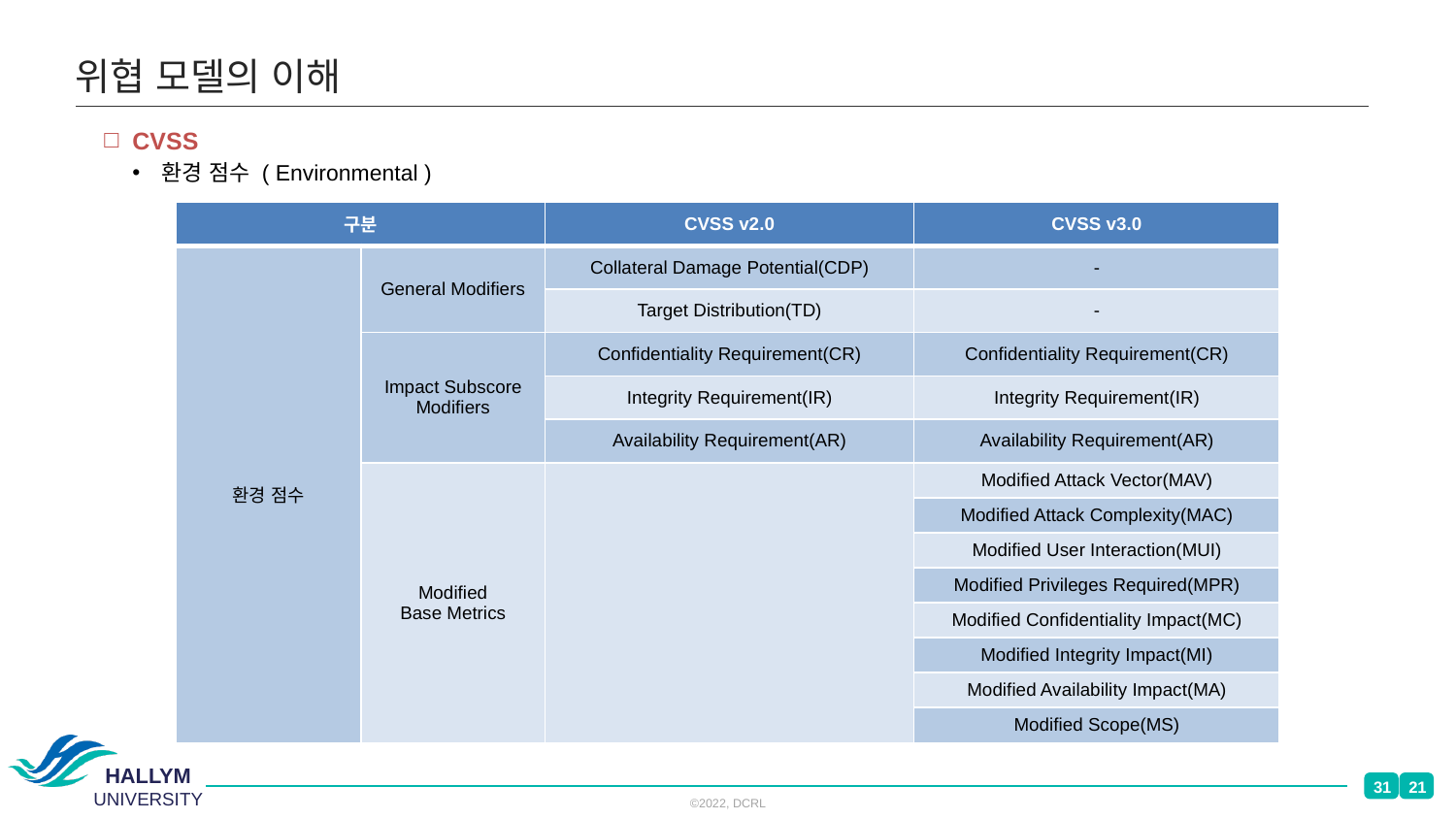

# 위협 모델의 이해
CVSS
환경 점수 ( Environmental )
| 구분 |  | CVSS v2.0 | CVSS v3.0 |
| --- | --- | --- | --- |
| 환경 점수 | General Modifiers | Collateral Damage Potential(CDP) | - |
|  |  | Target Distribution(TD) | - |
|  | Impact Subscore Modifiers | Confidentiality Requirement(CR) | Confidentiality Requirement(CR) |
|  |  | Integrity Requirement(IR) | Integrity Requirement(IR) |
|  |  | Availability Requirement(AR) | Availability Requirement(AR) |
|  | Modified Base Metrics |  | Modified Attack Vector(MAV) |
|  |  |  | Modified Attack Complexity(MAC) |
|  |  |  | Modified User Interaction(MUI) |
|  |  |  | Modified Privileges Required(MPR) |
|  |  |  | Modified Confidentiality Impact(MC) |
|  |  |  | Modified Integrity Impact(MI) |
|  |  |  | Modified Availability Impact(MA) |
|  |  |  | Modified Scope(MS) |